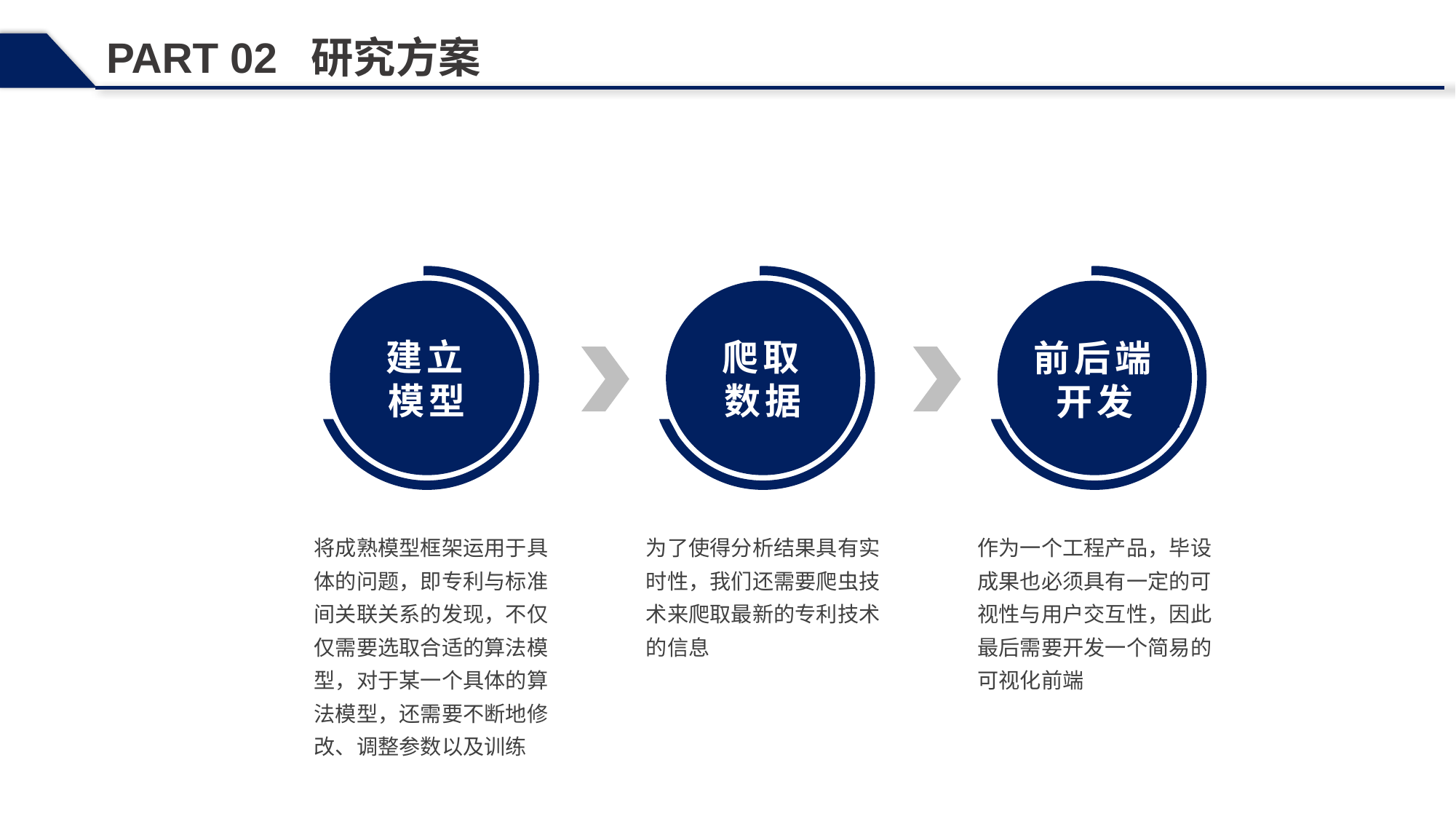

PART 02  研究方案

建立模型

爬取数据

前后端开发

将成熟模型框架运用于具体的问题，即专利与标准间关联关系的发现，不仅仅需要选取合适的算法模型，对于某一个具体的算法模型，还需要不断地修改、调整参数以及训练
为了使得分析结果具有实时性，我们还需要爬虫技术来爬取最新的专利技术的信息
作为一个工程产品，毕设成果也必须具有一定的可视性与用户交互性，因此最后需要开发一个简易的可视化前端